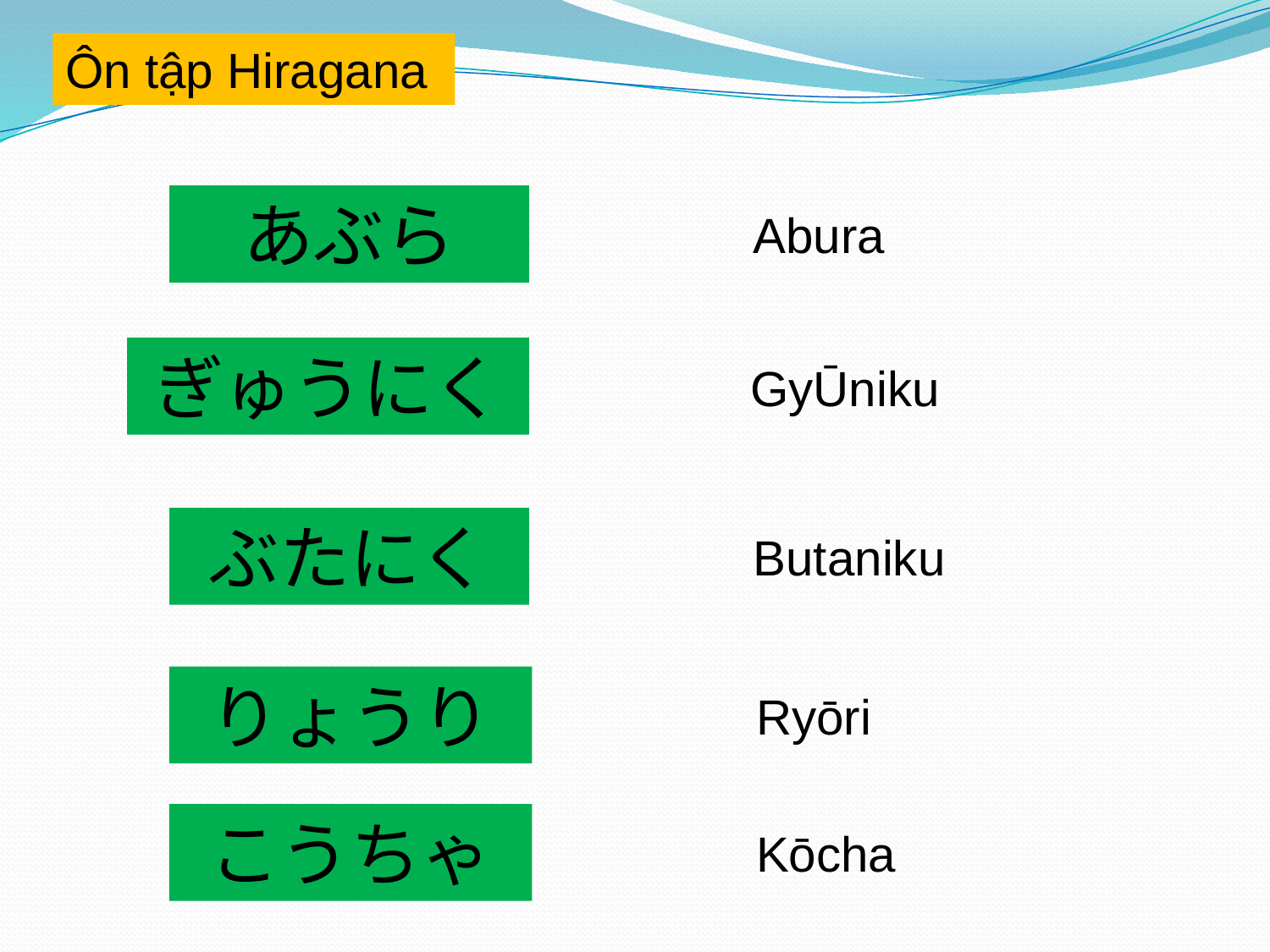

Ôn tập Hiragana
あぶら
Abura
ぎゅうにく
GyŪniku
ぶたにく
Butaniku
りょうり
Ryōri
こうちゃ
Kōcha